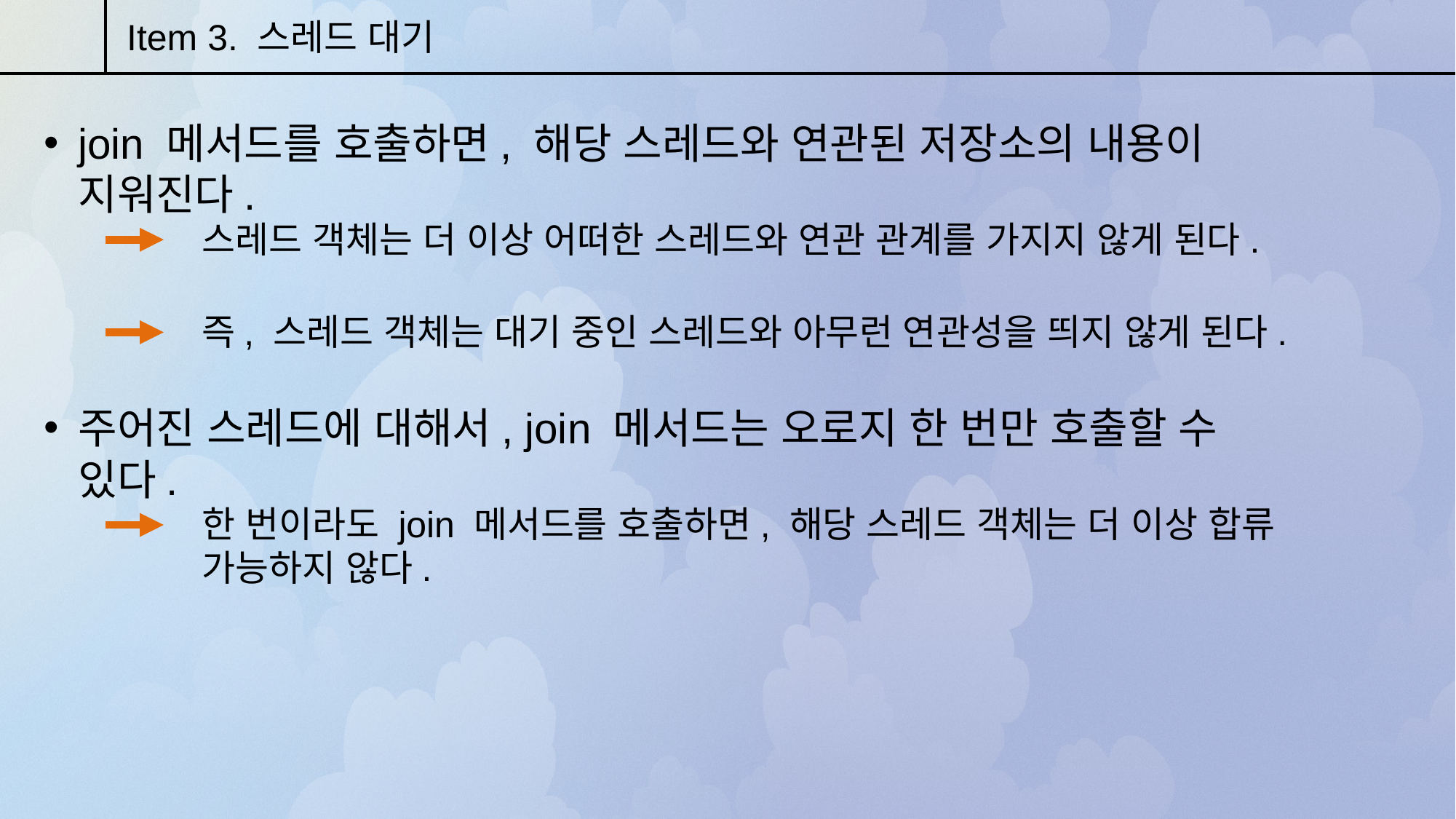

Item 3. 스레드 대기
join 메서드를 호출하면, 해당 스레드와 연관된 저장소의 내용이 지워진다.
스레드 객체는 더 이상 어떠한 스레드와 연관 관계를 가지지 않게 된다.
즉, 스레드 객체는 대기 중인 스레드와 아무런 연관성을 띄지 않게 된다.
주어진 스레드에 대해서, join 메서드는 오로지 한 번만 호출할 수 있다.
한 번이라도 join 메서드를 호출하면, 해당 스레드 객체는 더 이상 합류 가능하지 않다.